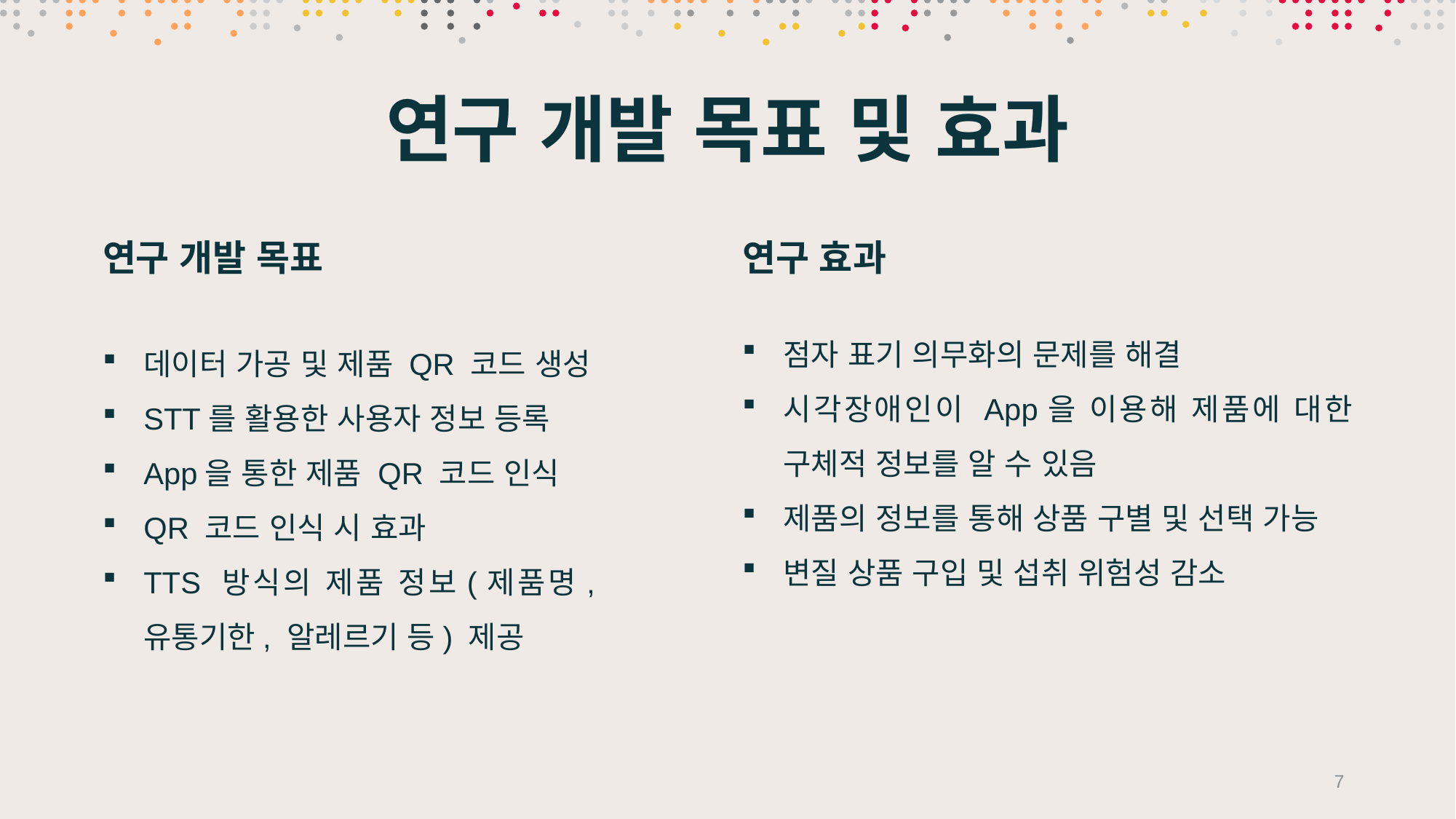

# 연구 개발 목표 및 효과
연구 개발 목표
연구 효과
점자 표기 의무화의 문제를 해결
시각장애인이 App을 이용해 제품에 대한 구체적 정보를 알 수 있음
제품의 정보를 통해 상품 구별 및 선택 가능
변질 상품 구입 및 섭취 위험성 감소
데이터 가공 및 제품 QR 코드 생성
STT를 활용한 사용자 정보 등록
App을 통한 제품 QR 코드 인식
QR 코드 인식 시 효과
TTS 방식의 제품 정보(제품명, 유통기한, 알레르기 등) 제공
7